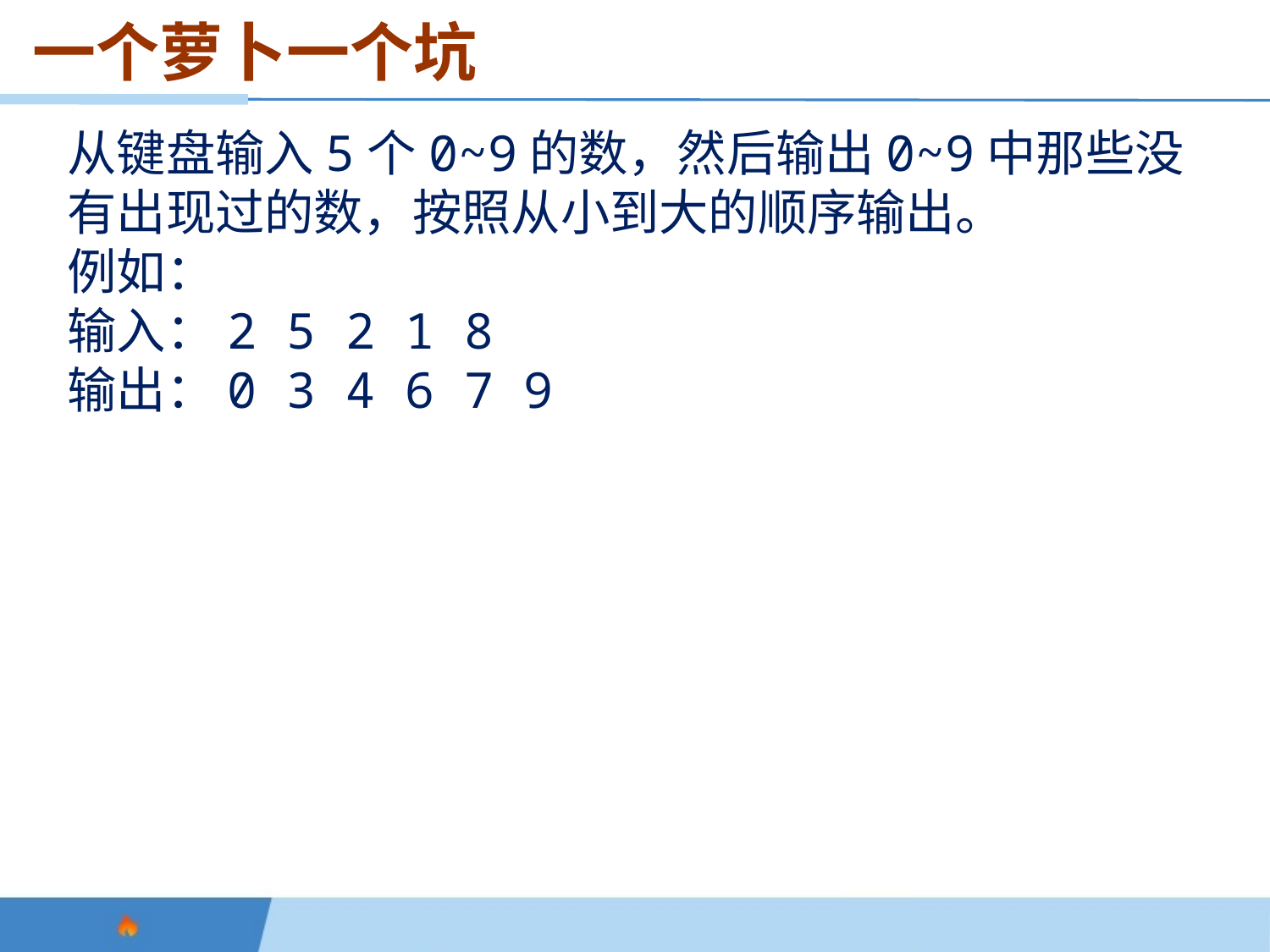

一个萝卜一个坑
从键盘输入5个0~9的数，然后输出0~9中那些没有出现过的数，按照从小到大的顺序输出。
例如：
输入：2 5 2 1 8
输出：0 3 4 6 7 9